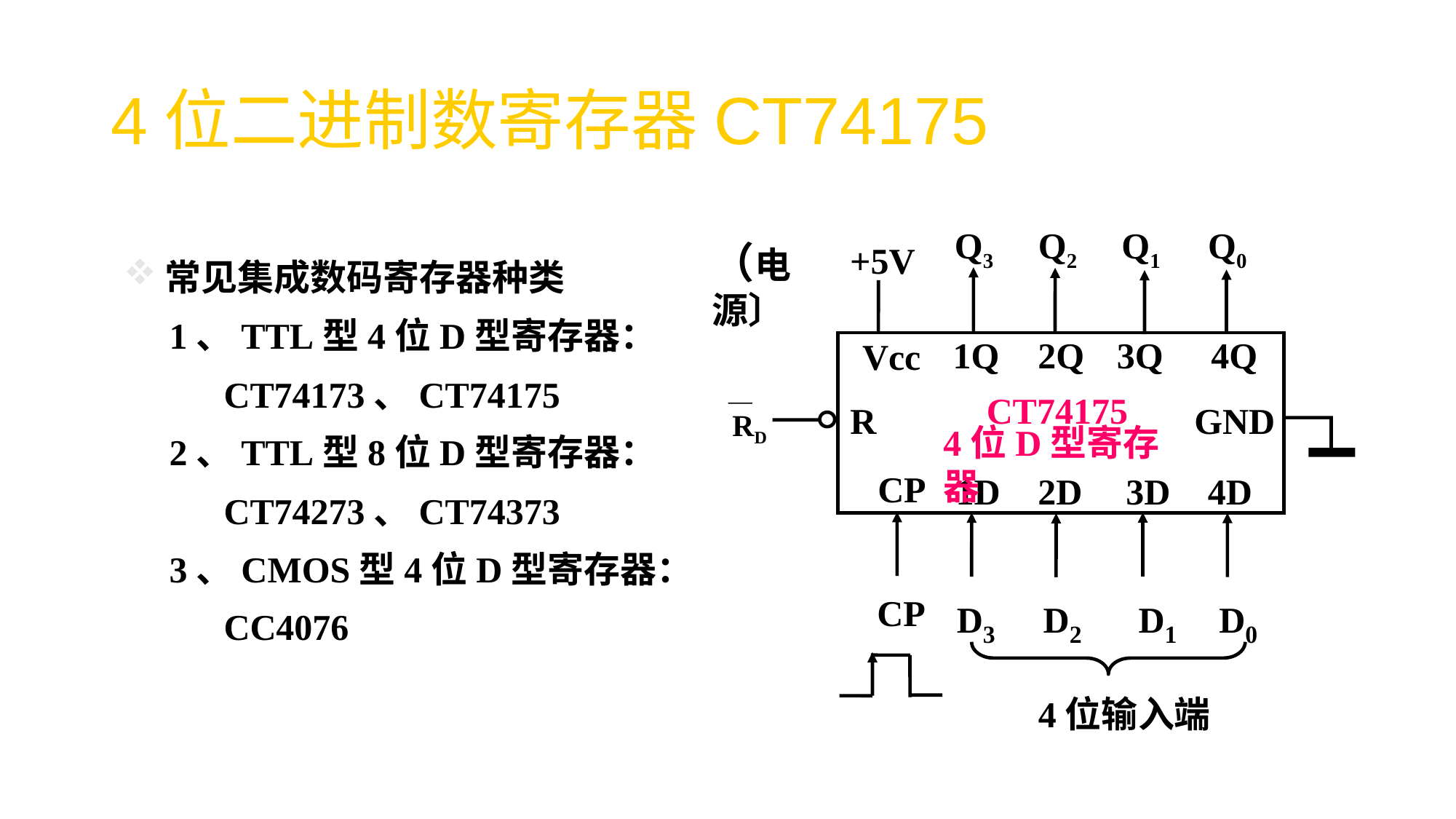

# 4位二进制数寄存器CT74175
Q3
Q2
Q1
Q0
（电源〕
+5V

1Q
2Q
3Q
4Q
Vcc

    CT74175
R
GND

4位D型寄存器

CP
1D
2D
3D
4D

CP
D3
D2
D1
D0
RD

4位输入端
常见集成数码寄存器种类
     1、TTL型4位D型寄存器：
           CT74173、CT74175
     2、TTL型8位D型寄存器：
           CT74273、CT74373
     3、CMOS型4位D型寄存器：
           CC4076